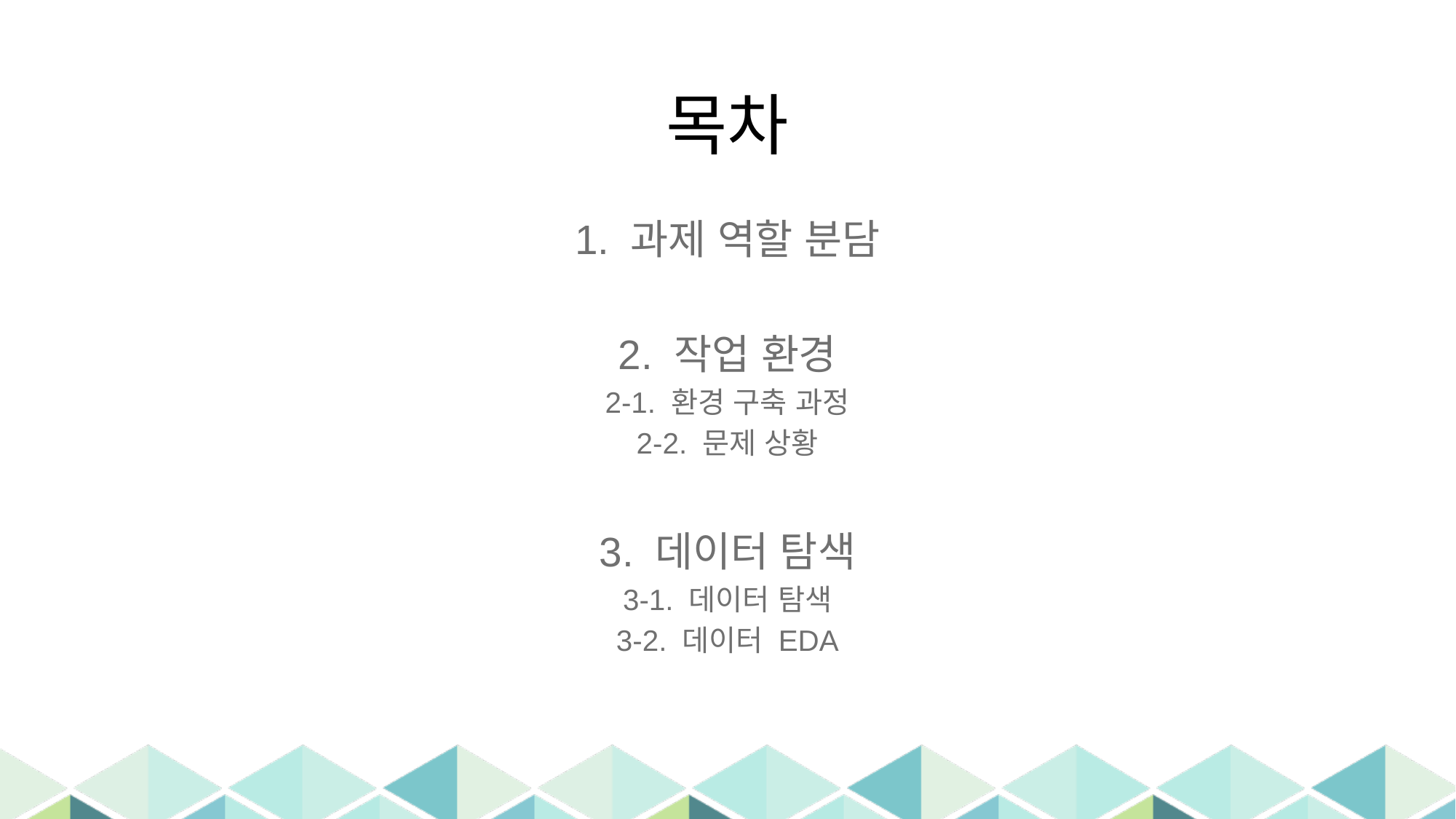

# 목차
1. 과제 역할 분담

2. 작업 환경
2-1. 환경 구축 과정
2-2. 문제 상황

3. 데이터 탐색
3-1. 데이터 탐색
3-2. 데이터 EDA